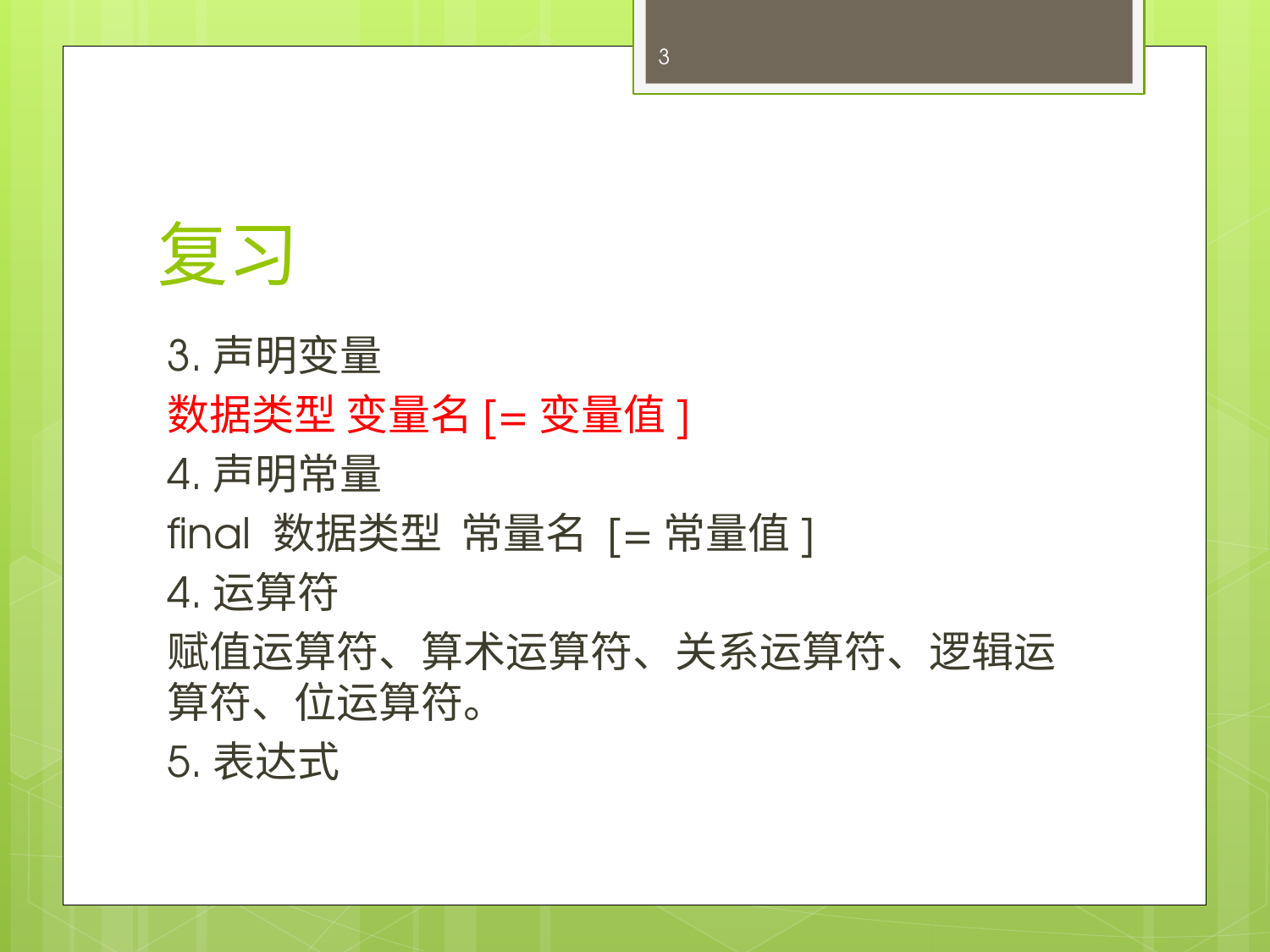

3
# 复习
3.声明变量
数据类型 变量名[=变量值]
4.声明常量
final 数据类型  常量名 [=常量值]
4.运算符
赋值运算符、算术运算符、关系运算符、逻辑运算符、位运算符。
5.表达式